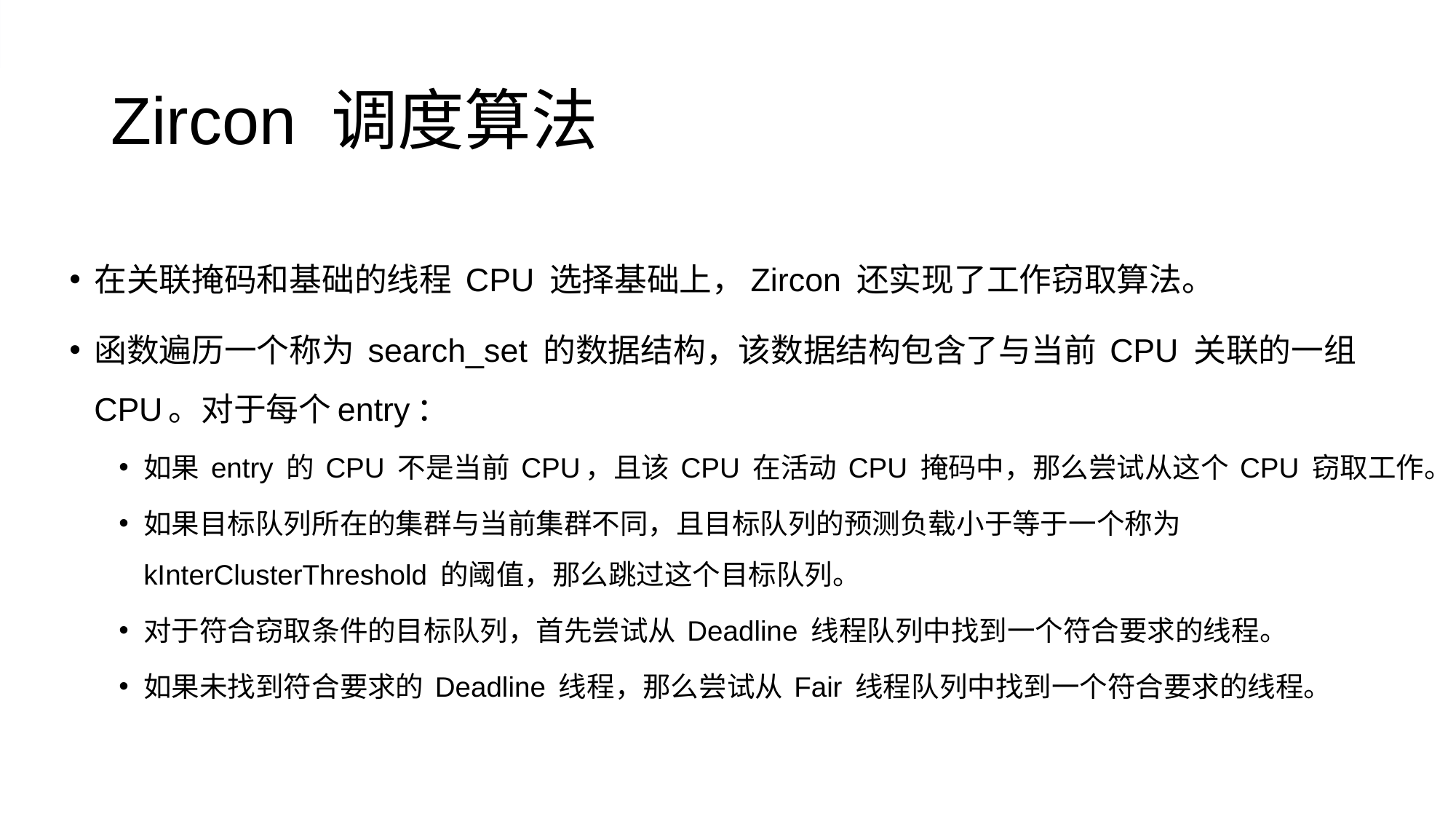

# Zircon 调度算法

在关联掩码和基础的线程 CPU 选择基础上，Zircon 还实现了工作窃取算法。
函数遍历一个称为 search_set 的数据结构，该数据结构包含了与当前 CPU 关联的一组 CPU。对于每个entry：
如果 entry 的 CPU 不是当前 CPU，且该 CPU 在活动 CPU 掩码中，那么尝试从这个 CPU 窃取工作。
如果目标队列所在的集群与当前集群不同，且目标队列的预测负载小于等于一个称为kInterClusterThreshold 的阈值，那么跳过这个目标队列。
对于符合窃取条件的目标队列，首先尝试从 Deadline 线程队列中找到一个符合要求的线程。
如果未找到符合要求的 Deadline 线程，那么尝试从 Fair 线程队列中找到一个符合要求的线程。